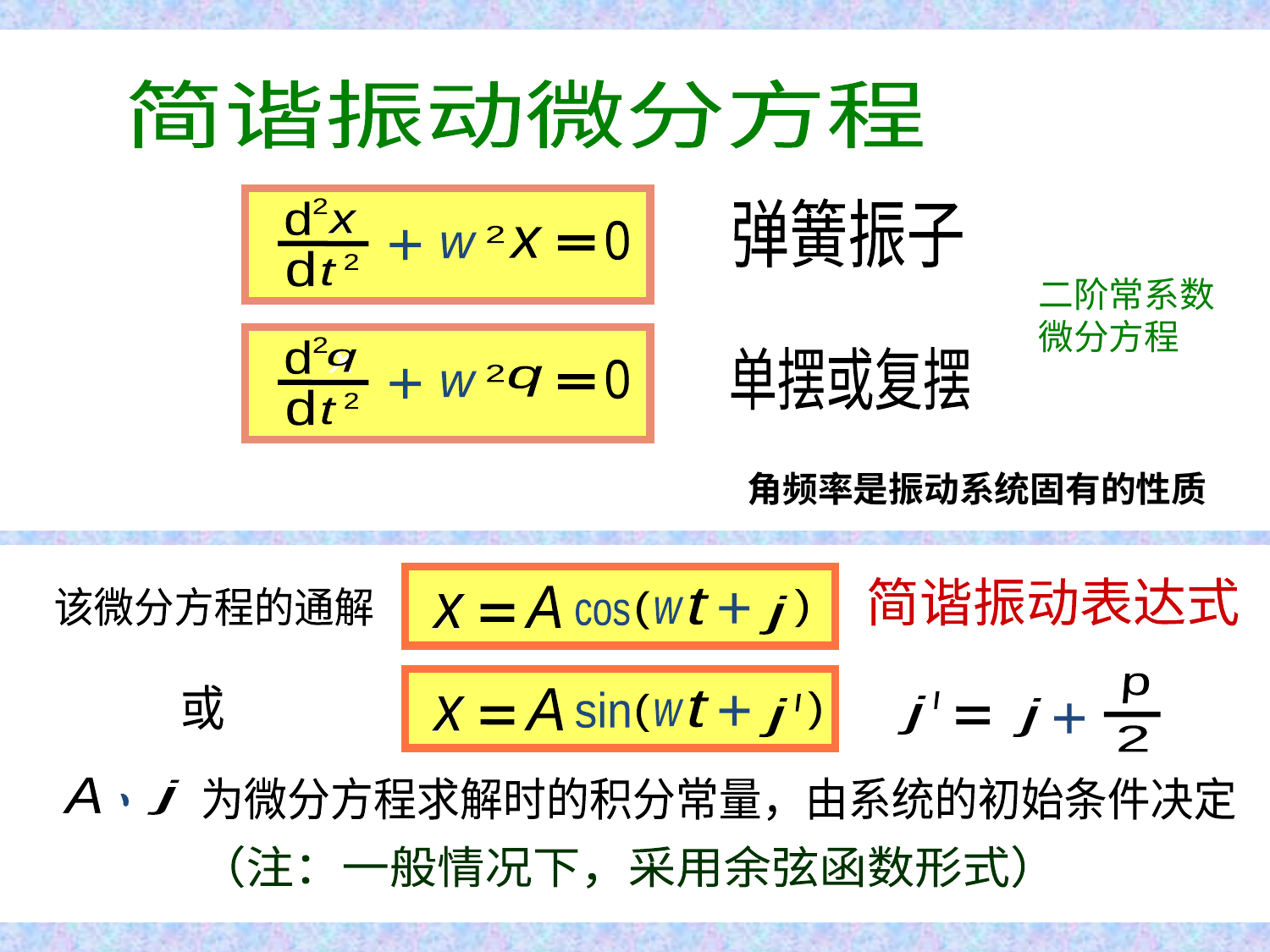

简谐振动微分方程

2
d
x
x
0
2
ω
x
+

d
2
t
弹簧振子
二阶常系数
微分方程

2
d
θ
x
0
2
ω
θ
+

d
2
t
单摆或复摆
角频率是振动系统固有的性质

A
t
)
(
+
ϕ
ω
x
x
cos

简谐振动表达式
该微分方程的通解

π
'
ϕ
ϕ
+

2
或
A
t
)
sin
(
'
+
x
x
ϕ
ω

为微分方程求解时的积分常量，由系统的初始条件决定
A
ϕ

（注：一般情况下，采用余弦函数形式）